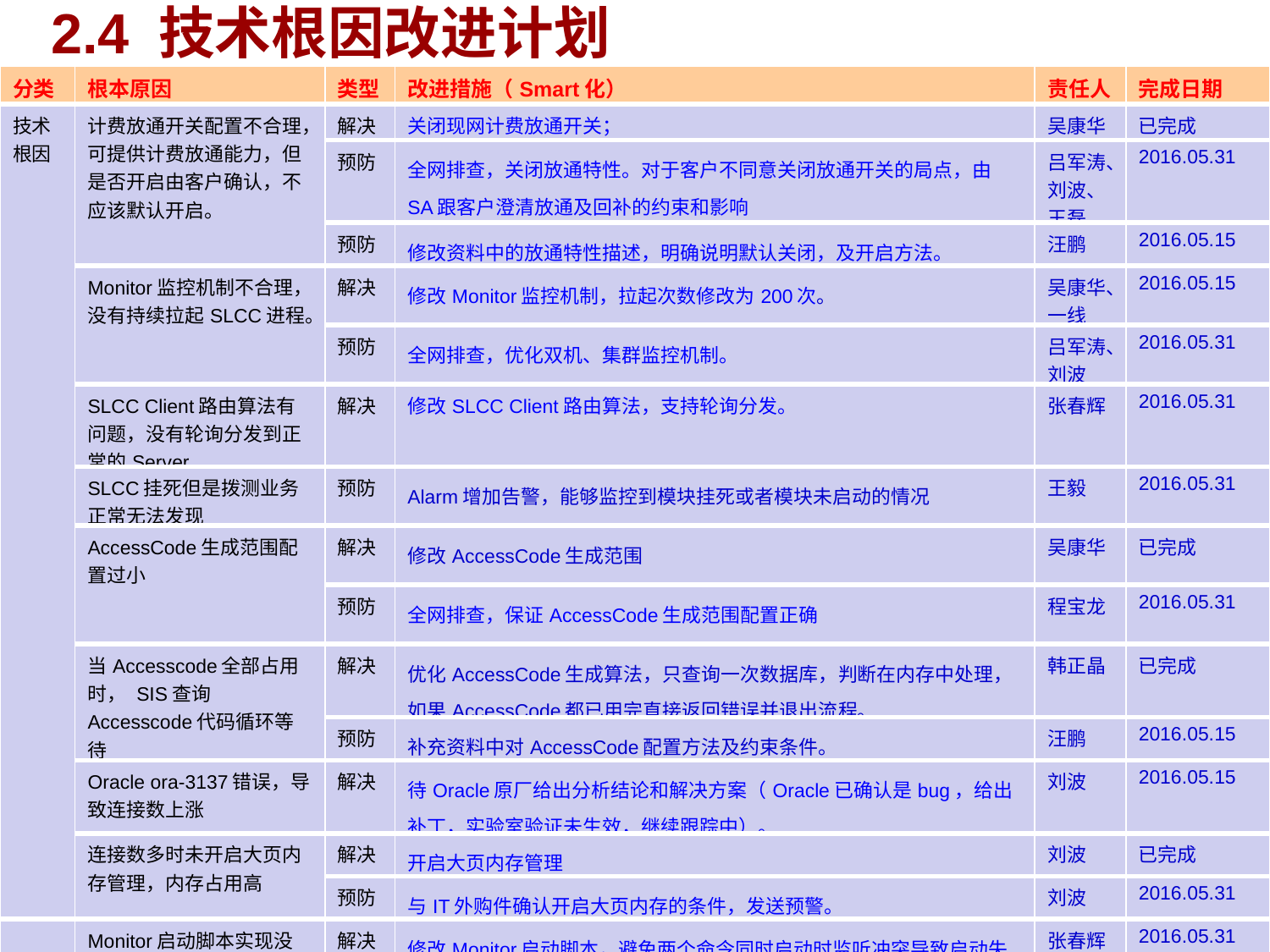

2.4 技术根因改进计划
| 分类 | 根本原因 | 类型 | 改进措施（Smart化） | 责任人 | 完成日期 |
| --- | --- | --- | --- | --- | --- |
| 技术 根因 | 计费放通开关配置不合理，可提供计费放通能力，但是否开启由客户确认，不应该默认开启。 | 解决 | 关闭现网计费放通开关； | 吴康华 | 已完成 |
|  |  | 预防 | 全网排查，关闭放通特性。对于客户不同意关闭放通开关的局点，由SA跟客户澄清放通及回补的约束和影响 | 吕军涛、刘波、 王磊 | 2016.05.31 |
|  |  | 预防 | 修改资料中的放通特性描述，明确说明默认关闭，及开启方法。 | 汪鹏 | 2016.05.15 |
|  | Monitor监控机制不合理，没有持续拉起SLCC进程。 | 解决 | 修改Monitor监控机制，拉起次数修改为200次。 | 吴康华、一线 | 2016.05.15 |
|  |  | 预防 | 全网排查，优化双机、集群监控机制。 | 吕军涛、刘波 | 2016.05.31 |
|  | SLCC Client路由算法有问题，没有轮询分发到正常的Server | 解决 | 修改SLCC Client路由算法，支持轮询分发。 | 张春辉 | 2016.05.31 |
|  | SLCC挂死但是拨测业务正常无法发现 | 预防 | Alarm增加告警，能够监控到模块挂死或者模块未启动的情况 | 王毅 | 2016.05.31 |
|  | AccessCode生成范围配置过小 | 解决 | 修改AccessCode生成范围 | 吴康华 | 已完成 |
|  |  | 预防 | 全网排查，保证AccessCode生成范围配置正确 | 程宝龙 | 2016.05.31 |
|  | 当Accesscode全部占用时， SIS查询Accesscode代码循环等待 | 解决 | 优化AccessCode生成算法，只查询一次数据库，判断在内存中处理，如果AccessCode都已用完直接返回错误并退出流程。 | 韩正晶 | 已完成 |
|  |  | 预防 | 补充资料中对AccessCode配置方法及约束条件。 | 汪鹏 | 2016.05.15 |
|  | Oracle ora-3137错误，导致连接数上涨 | 解决 | 待Oracle原厂给出分析结论和解决方案（Oracle已确认是bug，给出补丁，实验室验证未生效，继续跟踪中）。 | 刘波 | 2016.05.15 |
|  | 连接数多时未开启大页内存管理，内存占用高 | 解决 | 开启大页内存管理 | 刘波 | 已完成 |
|  |  | 预防 | 与IT外购件确认开启大页内存的条件，发送预警。 | 刘波 | 2016.05.31 |
|  | Monitor启动脚本实现没有考虑多个命令同时启动的场景，需支持 | 解决 | 修改Monitor启动脚本，避免两个命令同时启动时监听冲突导致启动失败。 | 张春辉 | 2016.05.31 |